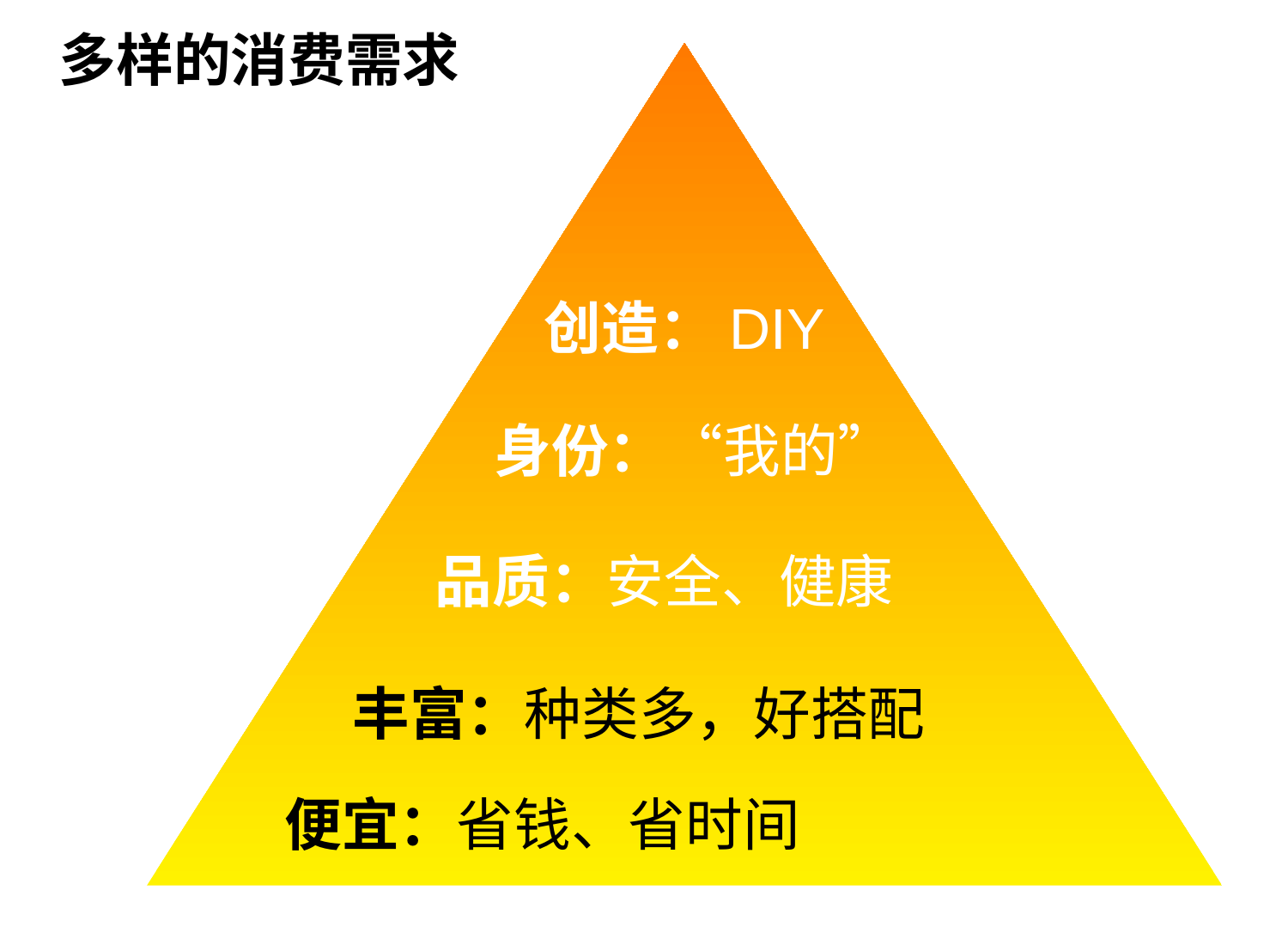

多样的消费需求

创造：DIY
身份：“我的”
品质：安全、健康
丰富：种类多，好搭配
便宜：省钱、省时间